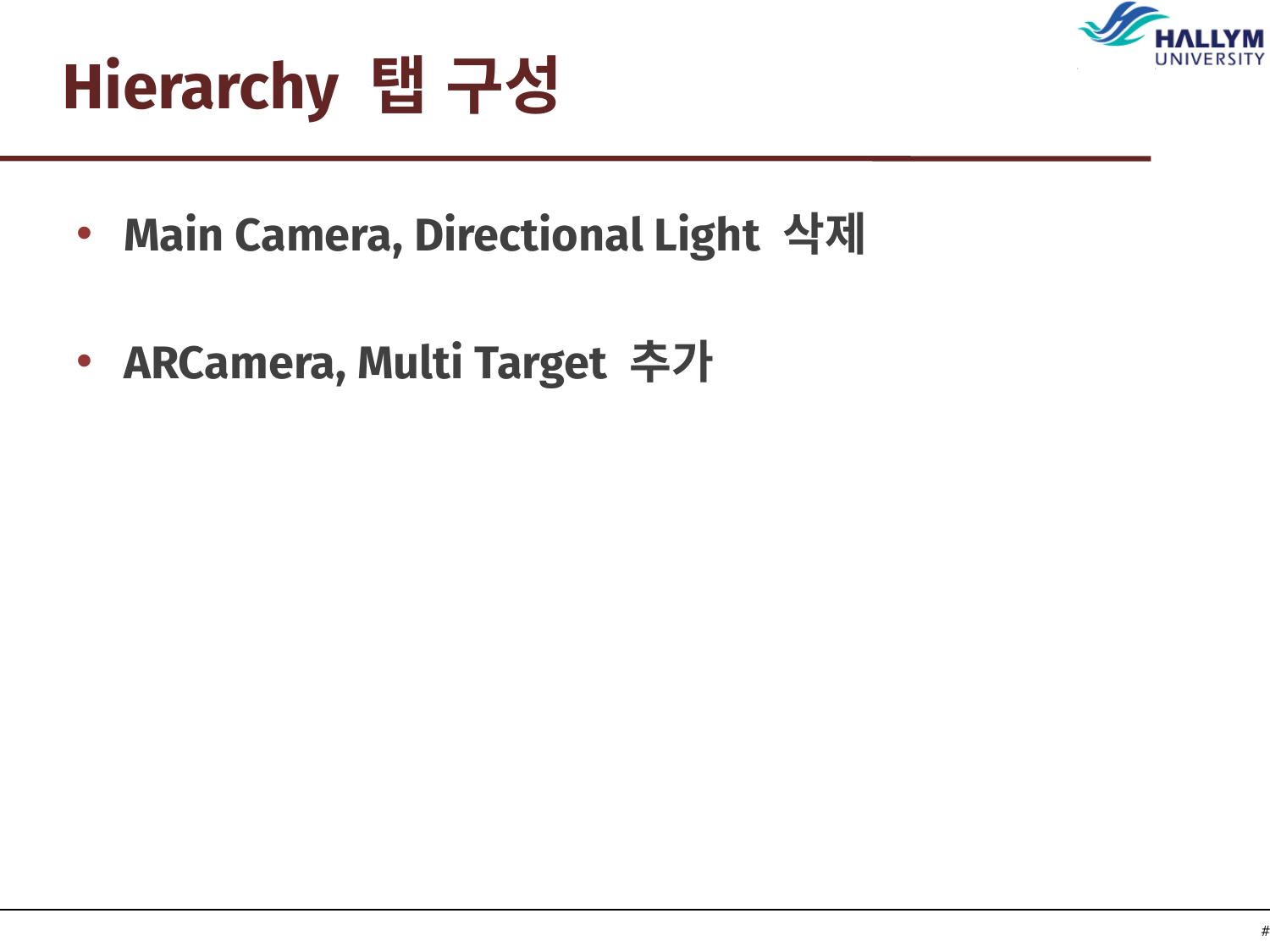

# Hierarchy 탭 구성
Main Camera, Directional Light 삭제

ARCamera, Multi Target 추가